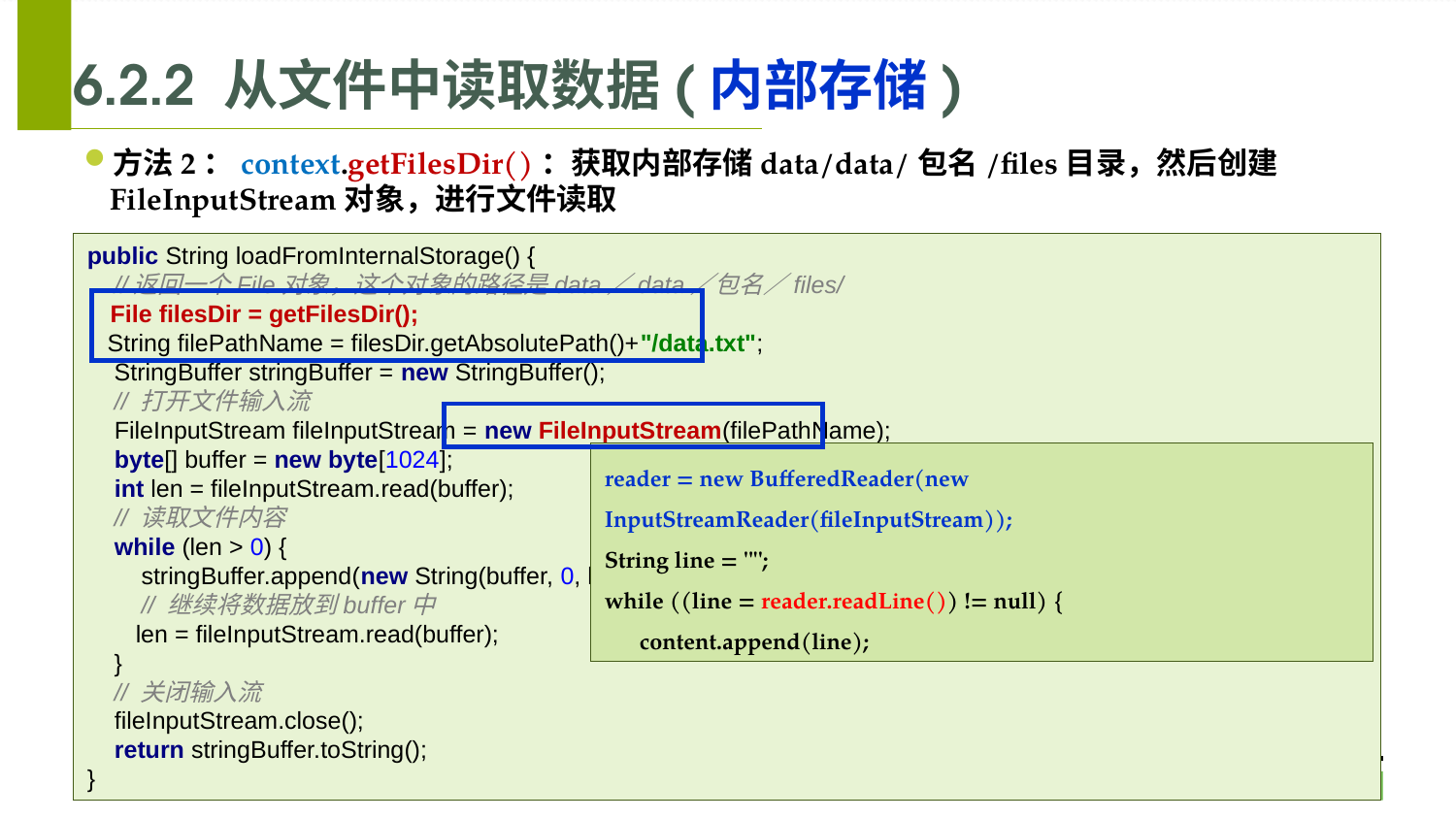

# 6.2.2 从文件中读取数据(内部存储)
方法2：context.getFilesDir()：获取内部存储data/data/包名/files目录，然后创建FileInputStream对象，进行文件读取

public String loadFromInternalStorage() {
    //返回一个File对象，这个对象的路径是data／data／包名／files/
    File filesDir = getFilesDir();
   String filePathName = filesDir.getAbsolutePath()+"/data.txt";
    StringBuffer stringBuffer = new StringBuffer();
    // 打开文件输入流
    FileInputStream fileInputStream = new FileInputStream(filePathName);
    byte[] buffer = new byte[1024];
    int len = fileInputStream.read(buffer);
    // 读取文件内容
    while (len > 0) {
        stringBuffer.append(new String(buffer, 0, len));
        // 继续将数据放到buffer中
        len = fileInputStream.read(buffer);
    }
    // 关闭输入流
    fileInputStream.close();
    return stringBuffer.toString();
}

reader = new BufferedReader(new InputStreamReader(fileInputStream));
String line = "";
while ((line = reader.readLine()) != null) {
      content.append(line);